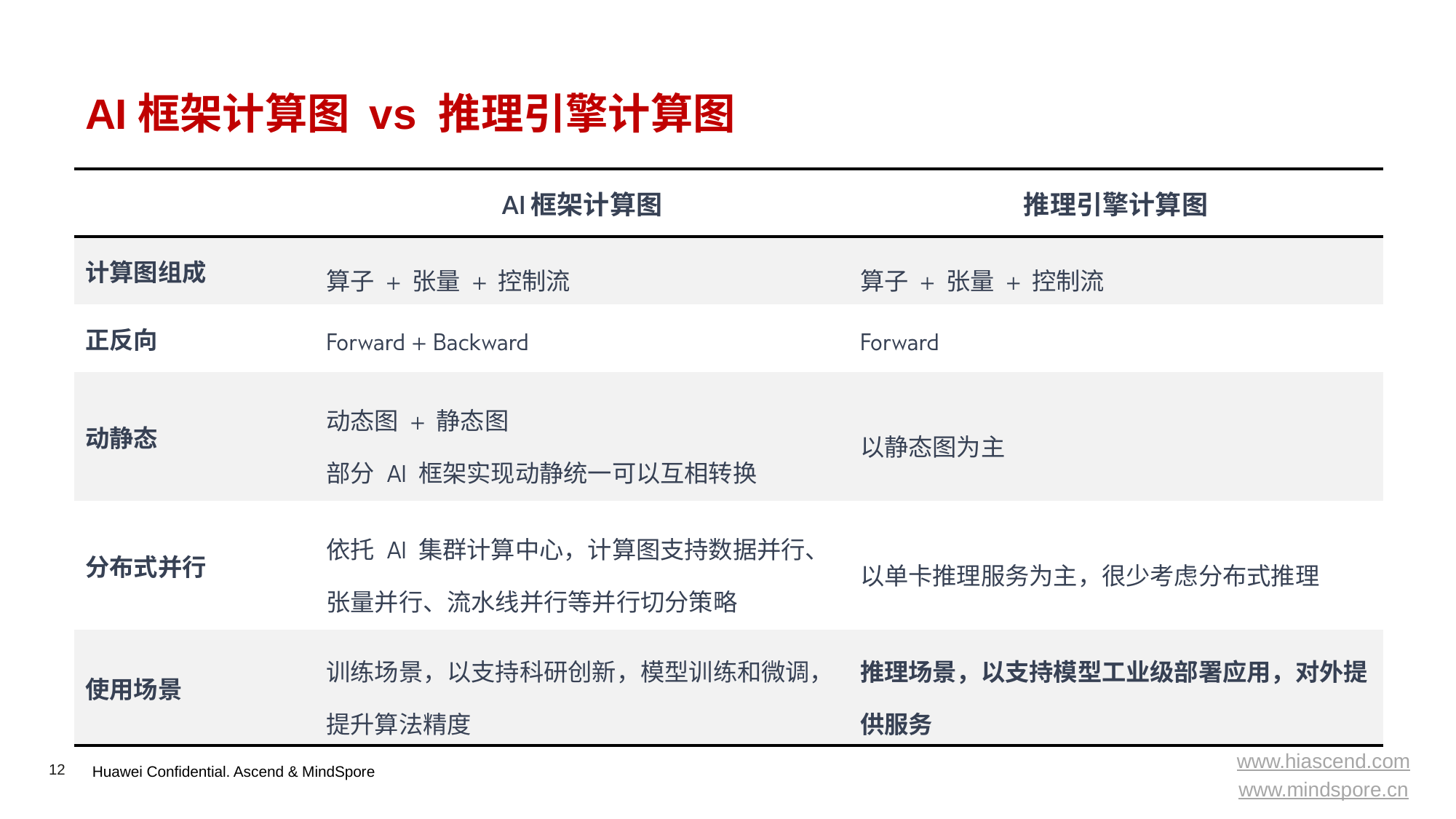

# AI框架计算图 vs 推理引擎计算图
|  | AI框架计算图 | 推理引擎计算图 |
| --- | --- | --- |
| 计算图组成 | 算子 + 张量 + 控制流 | 算子 + 张量 + 控制流 |
| 正反向 | Forward + Backward | Forward |
| 动静态 | 动态图 + 静态图 部分 AI 框架实现动静统一可以互相转换 | 以静态图为主 |
| 分布式并行 | 依托 AI 集群计算中心，计算图支持数据并行、张量并行、流水线并行等并行切分策略 | 以单卡推理服务为主，很少考虑分布式推理 |
| 使用场景 | 训练场景，以支持科研创新，模型训练和微调，提升算法精度 | 推理场景，以支持模型工业级部署应用，对外提供服务 |